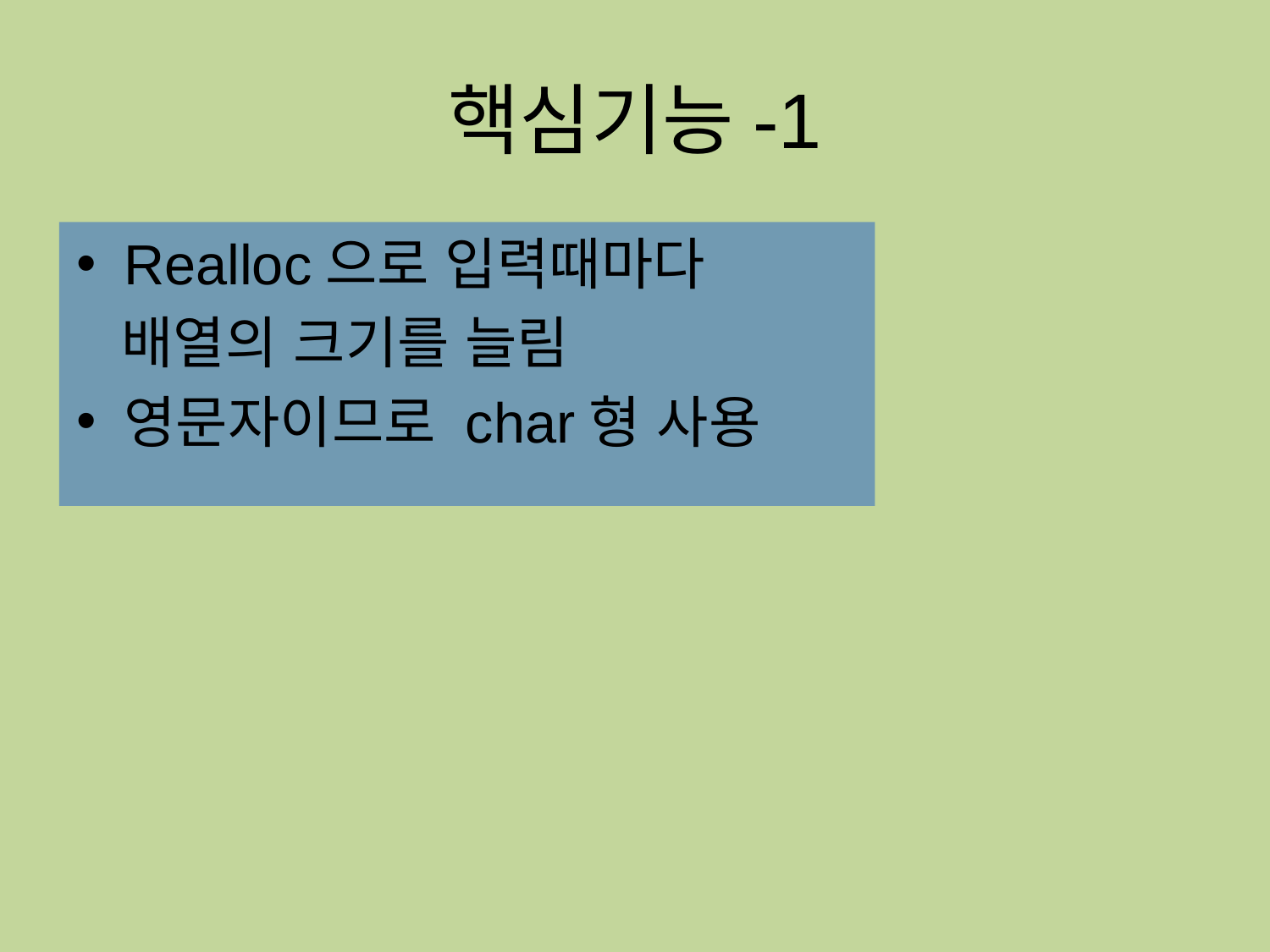

# 핵심기능-1
Realloc으로 입력때마다
  배열의 크기를 늘림
영문자이므로 char형 사용